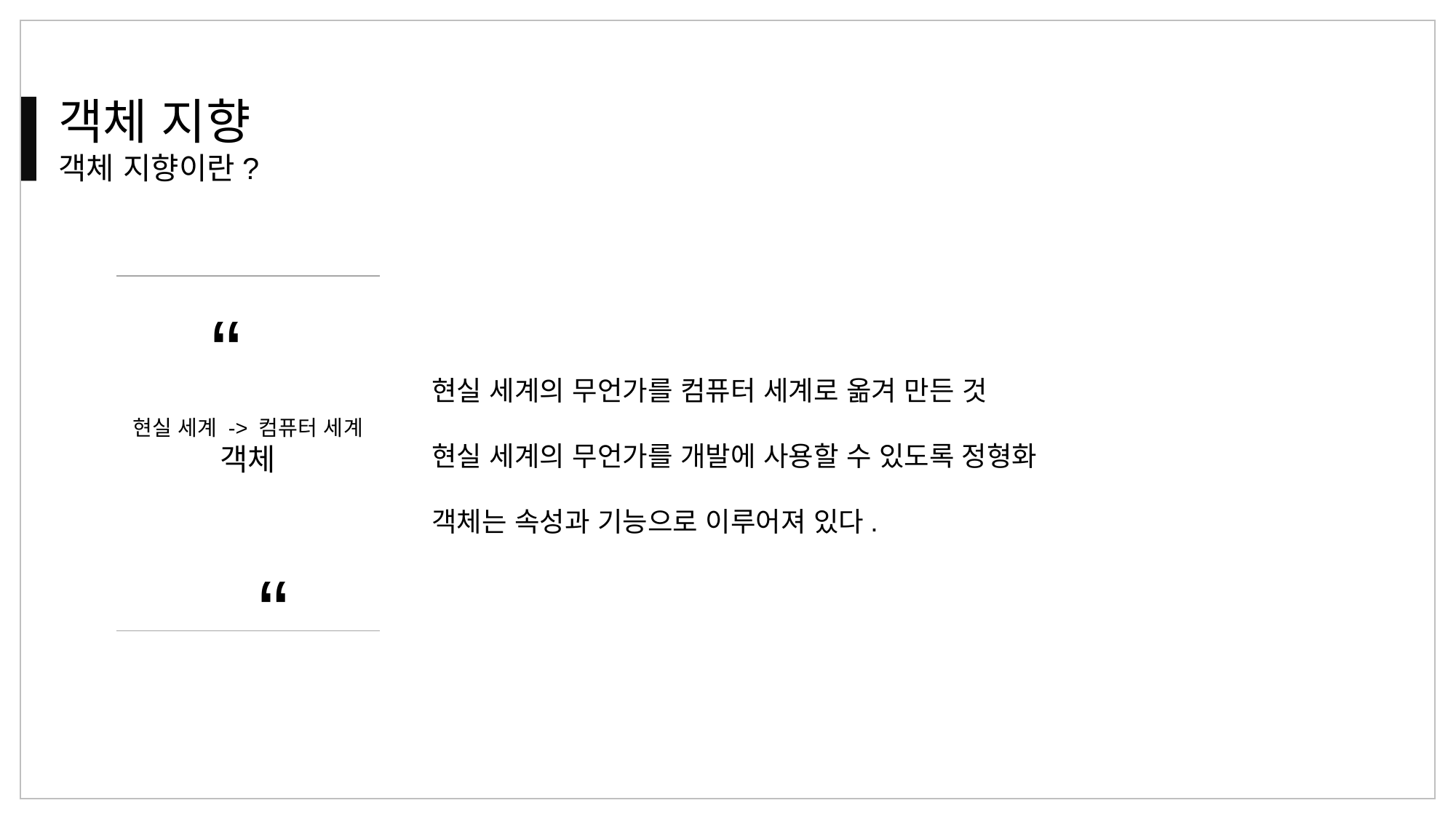

객체 지향
객체 지향이란?

“
“

현실 세계 -> 컴퓨터 세계
객체

현실 세계의 무언가를 컴퓨터 세계로 옮겨 만든 것

현실 세계의 무언가를 개발에 사용할 수 있도록 정형화

객체는 속성과 기능으로 이루어져 있다.